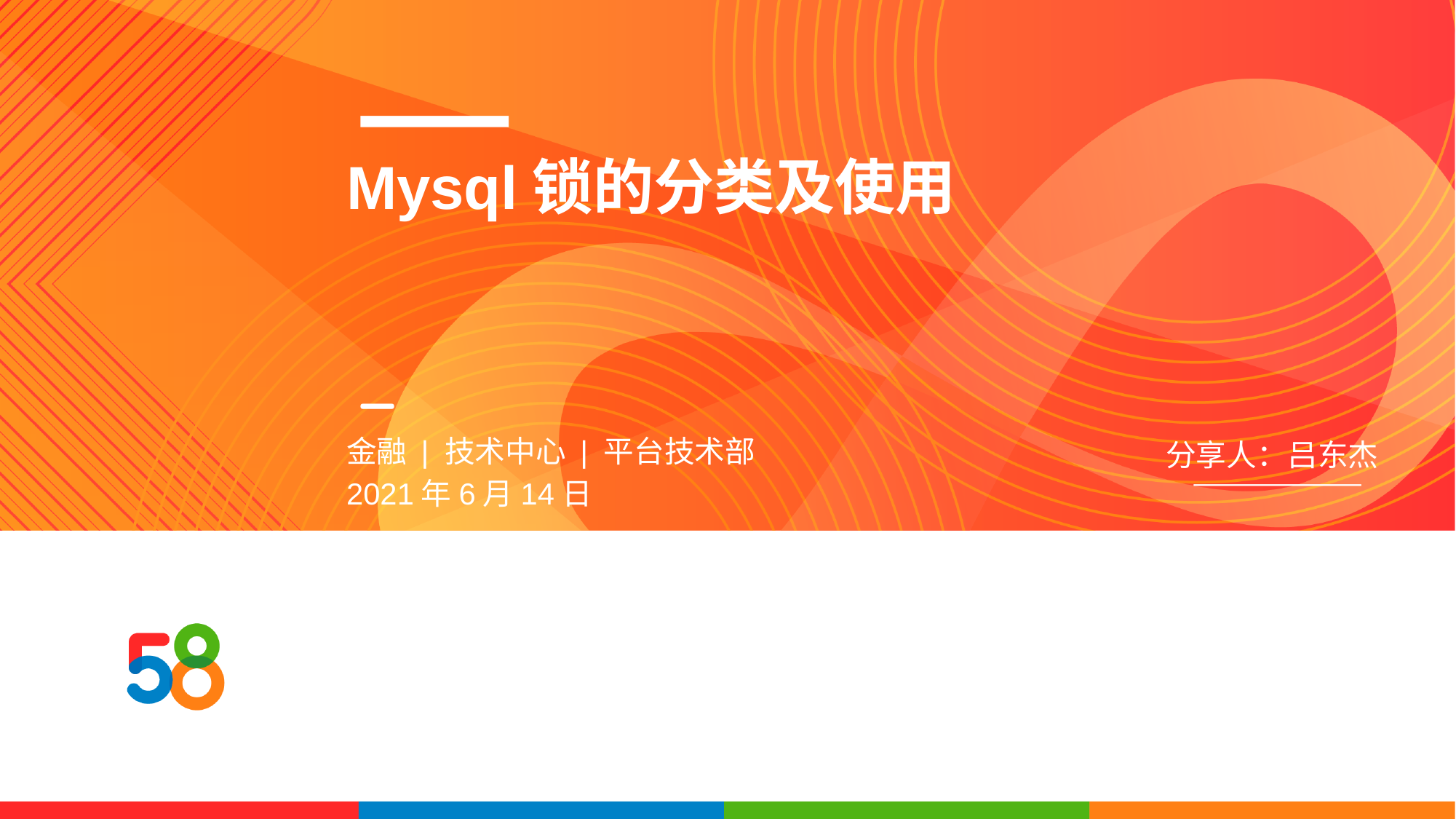

# Mysql锁的分类及使用
金融 | 技术中心 | 平台技术部
2021年6月14日
分享人：吕东杰